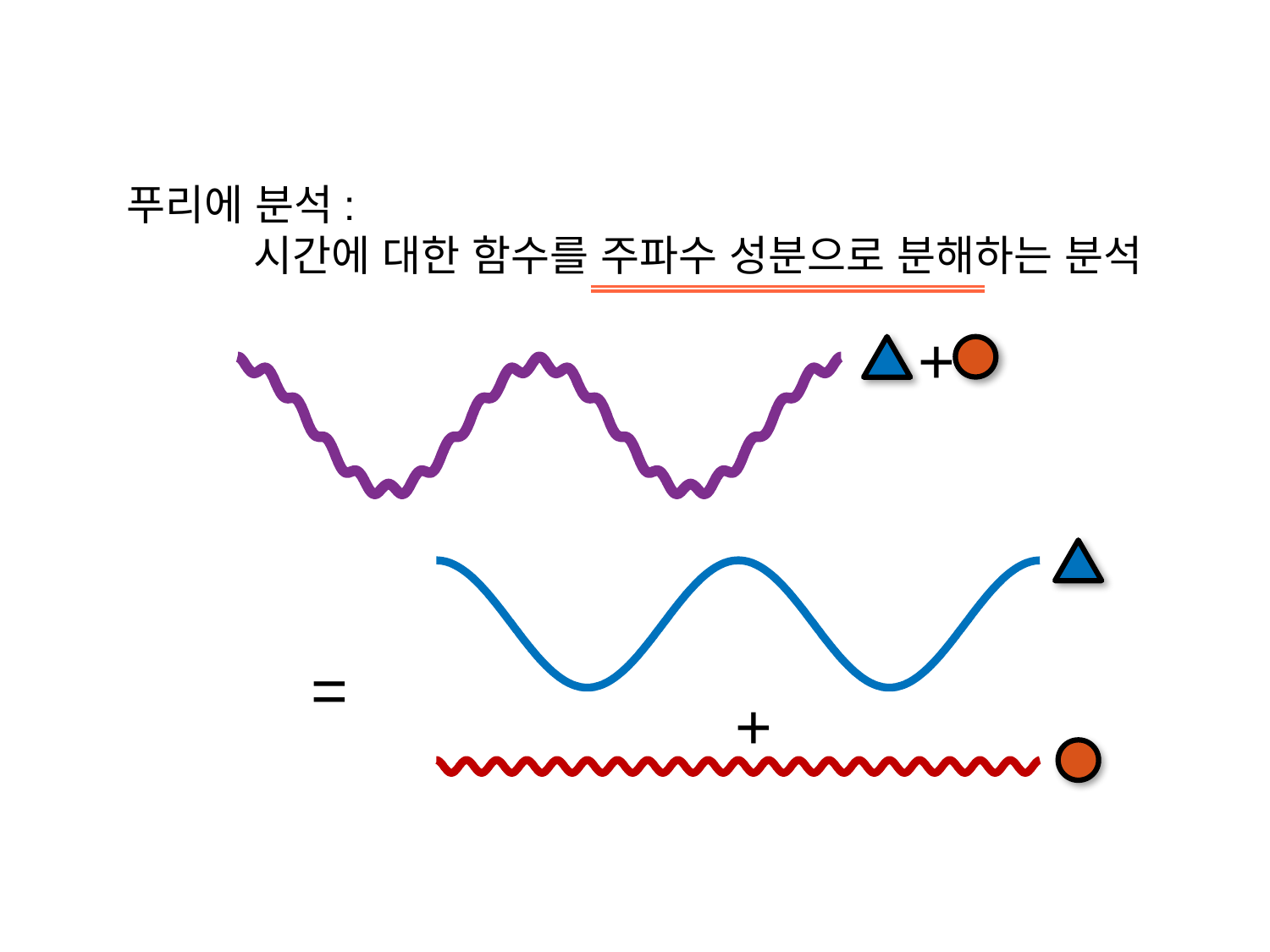

푸리에 분석:
	시간에 대한 함수를 주파수 성분으로 분해하는 분석
+

=
+